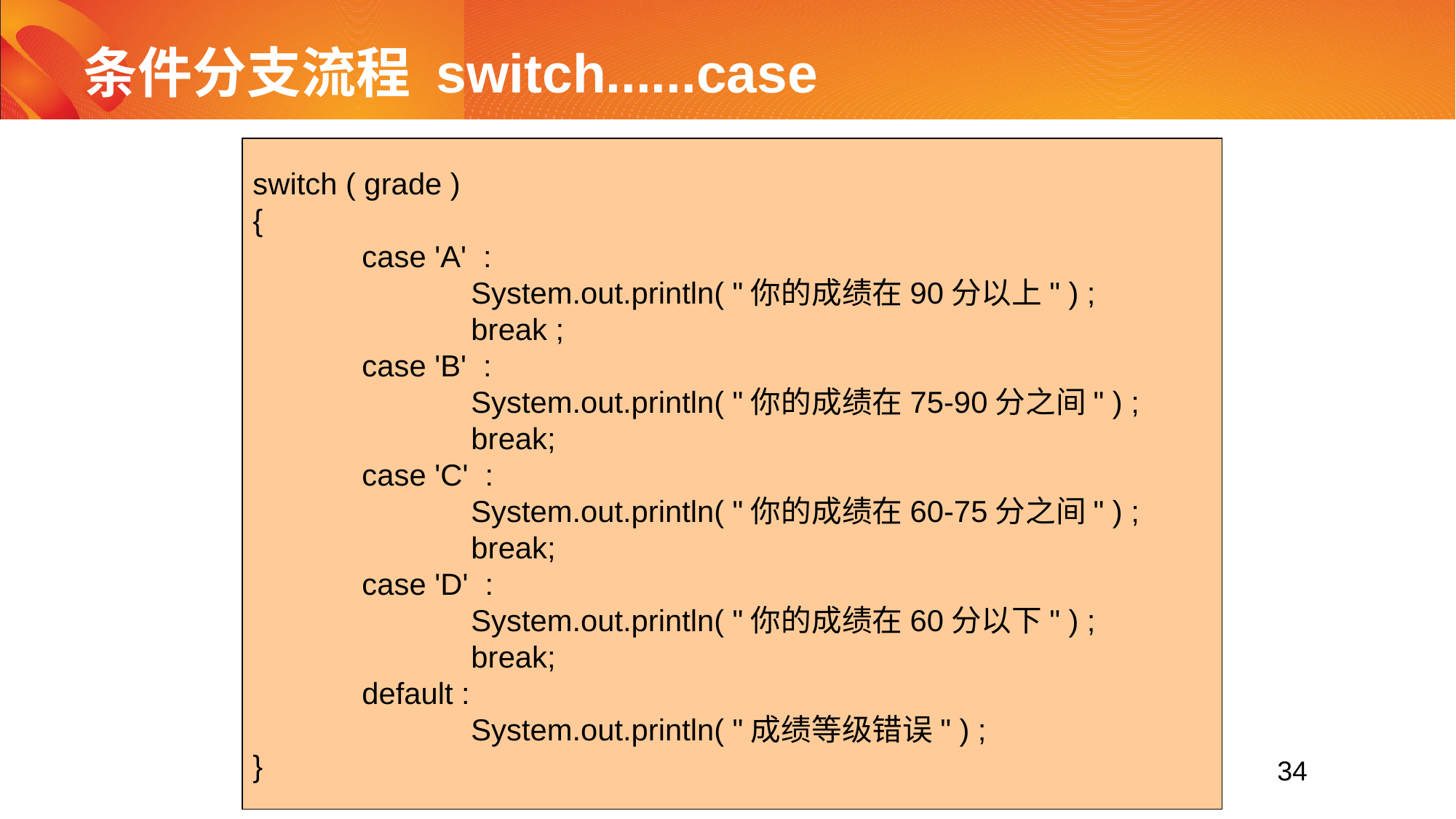

# 条件分支流程 switch......case
switch ( grade )
{
	case 'A'  :
     		System.out.println( "你的成绩在90分以上" ) ;
		break ;
	case 'B'  :
 		System.out.println( "你的成绩在75-90分之间" ) ;
    		break;
	case 'C'  :
 		System.out.println( "你的成绩在60-75分之间" ) ;
    		break;
	case 'D'  :
 		System.out.println( "你的成绩在60分以下" ) ;
    		break;
	default :
		System.out.println( "成绩等级错误" ) ;
}